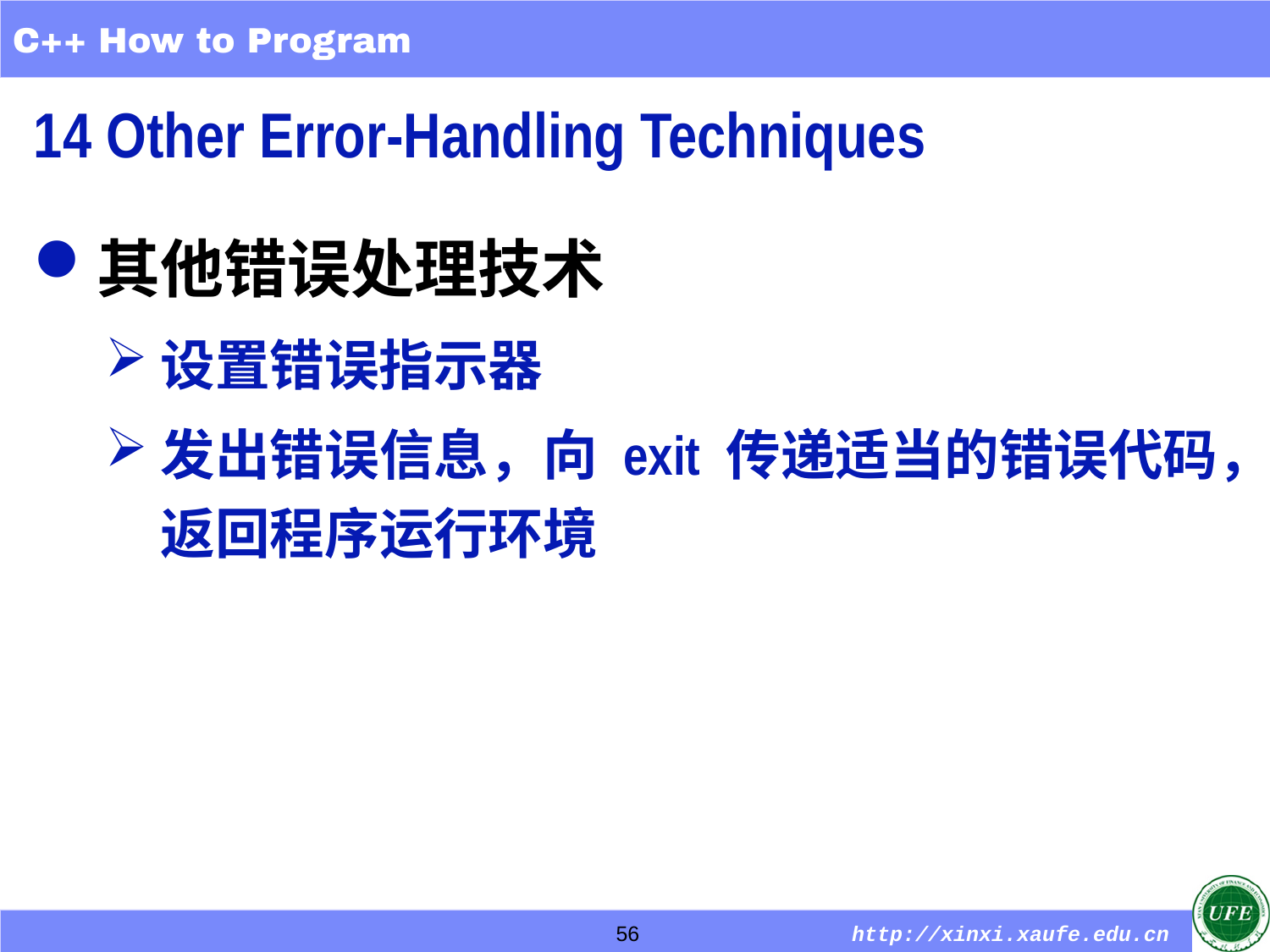

14 Other Error-Handling Techniques
其他错误处理技术
设置错误指示器
发出错误信息，向 exit 传递适当的错误代码，返回程序运行环境
56